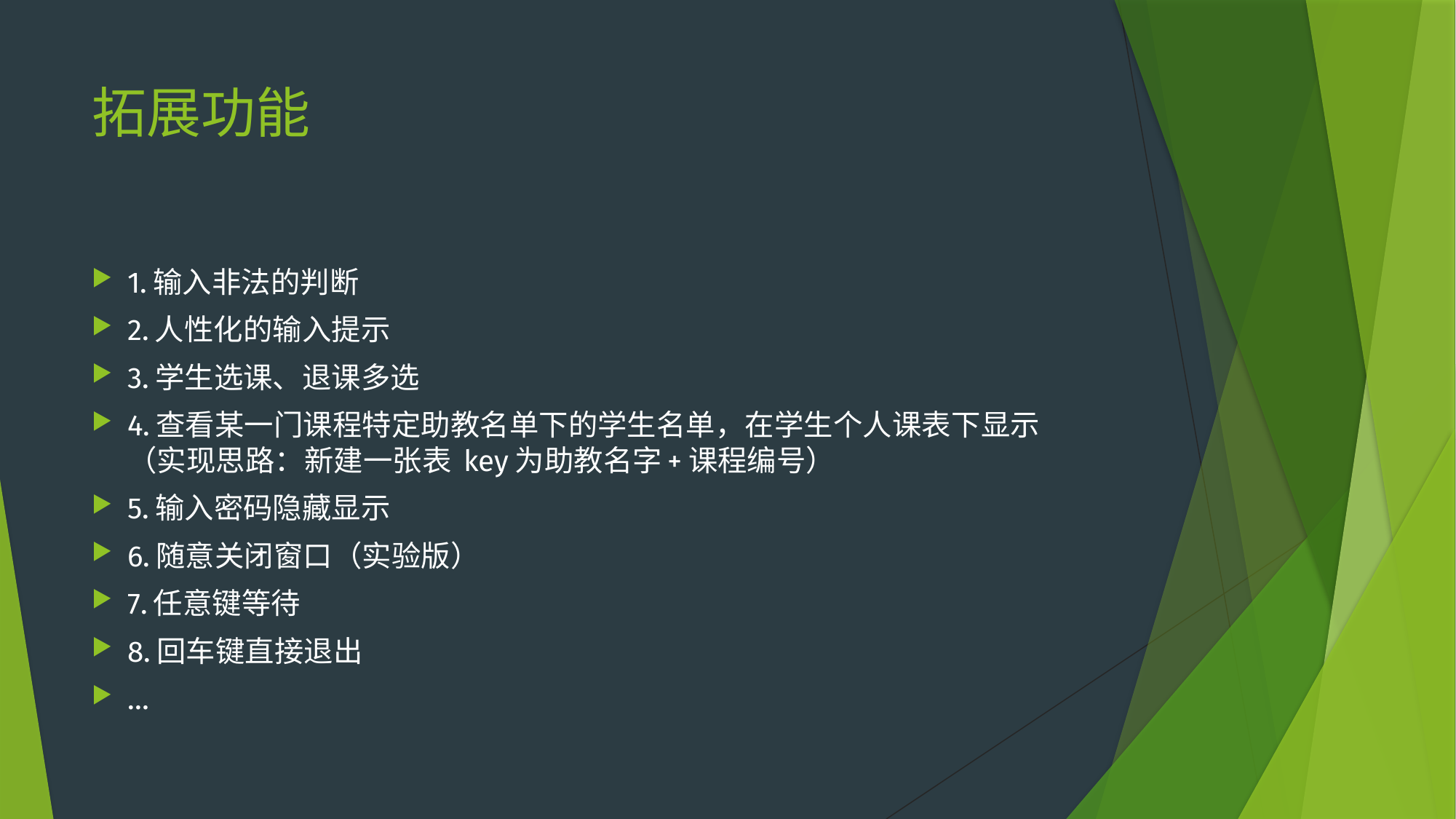

# 拓展功能
1.输入非法的判断
2.人性化的输入提示
3.学生选课、退课多选
4.查看某一门课程特定助教名单下的学生名单，在学生个人课表下显示（实现思路：新建一张表 key为助教名字+课程编号）
5.输入密码隐藏显示
6.随意关闭窗口（实验版）
7.任意键等待
8.回车键直接退出
…